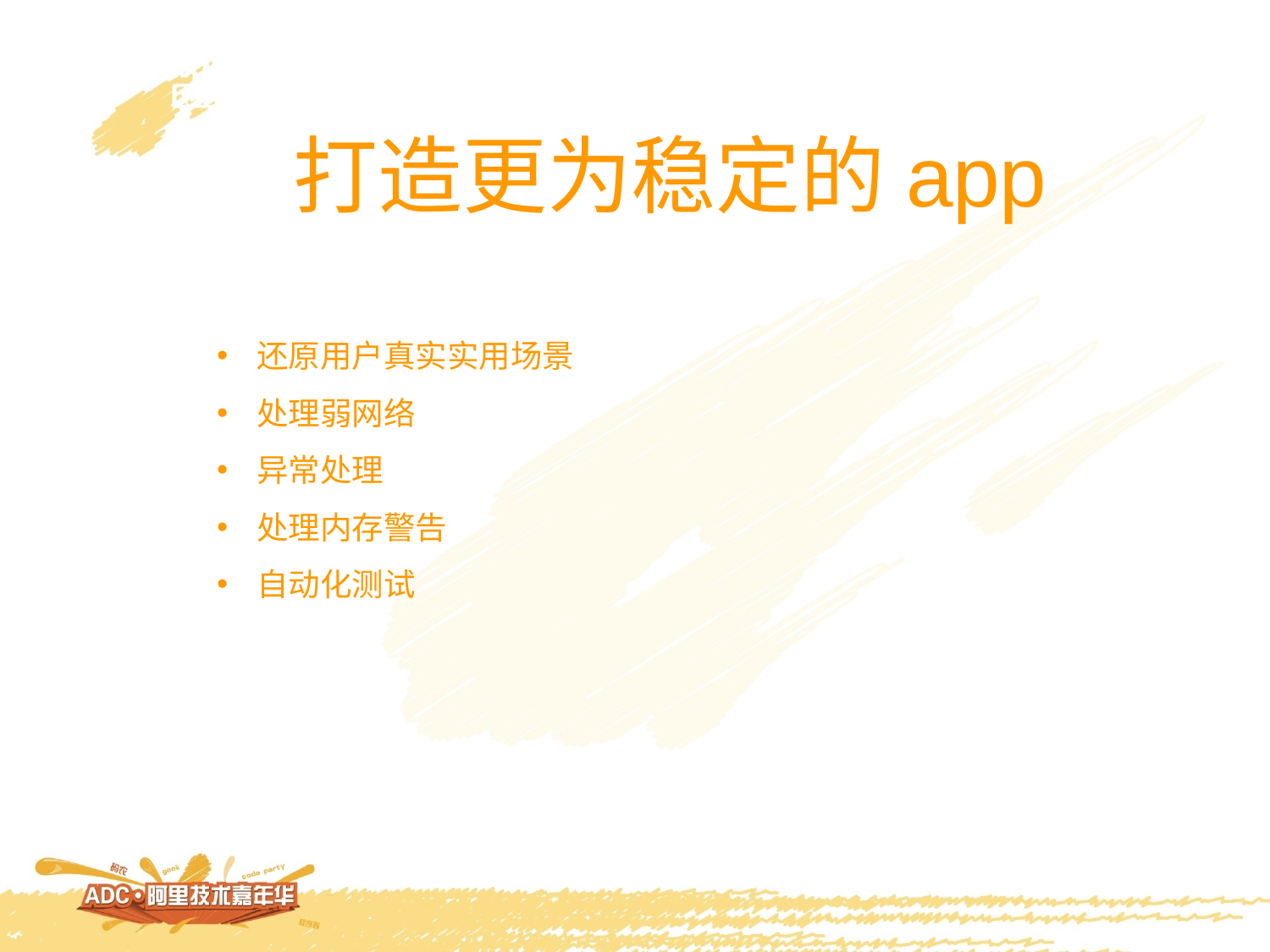

打造更为稳定的app
还原用户真实实用场景
处理弱网络
异常处理
处理内存警告
自动化测试